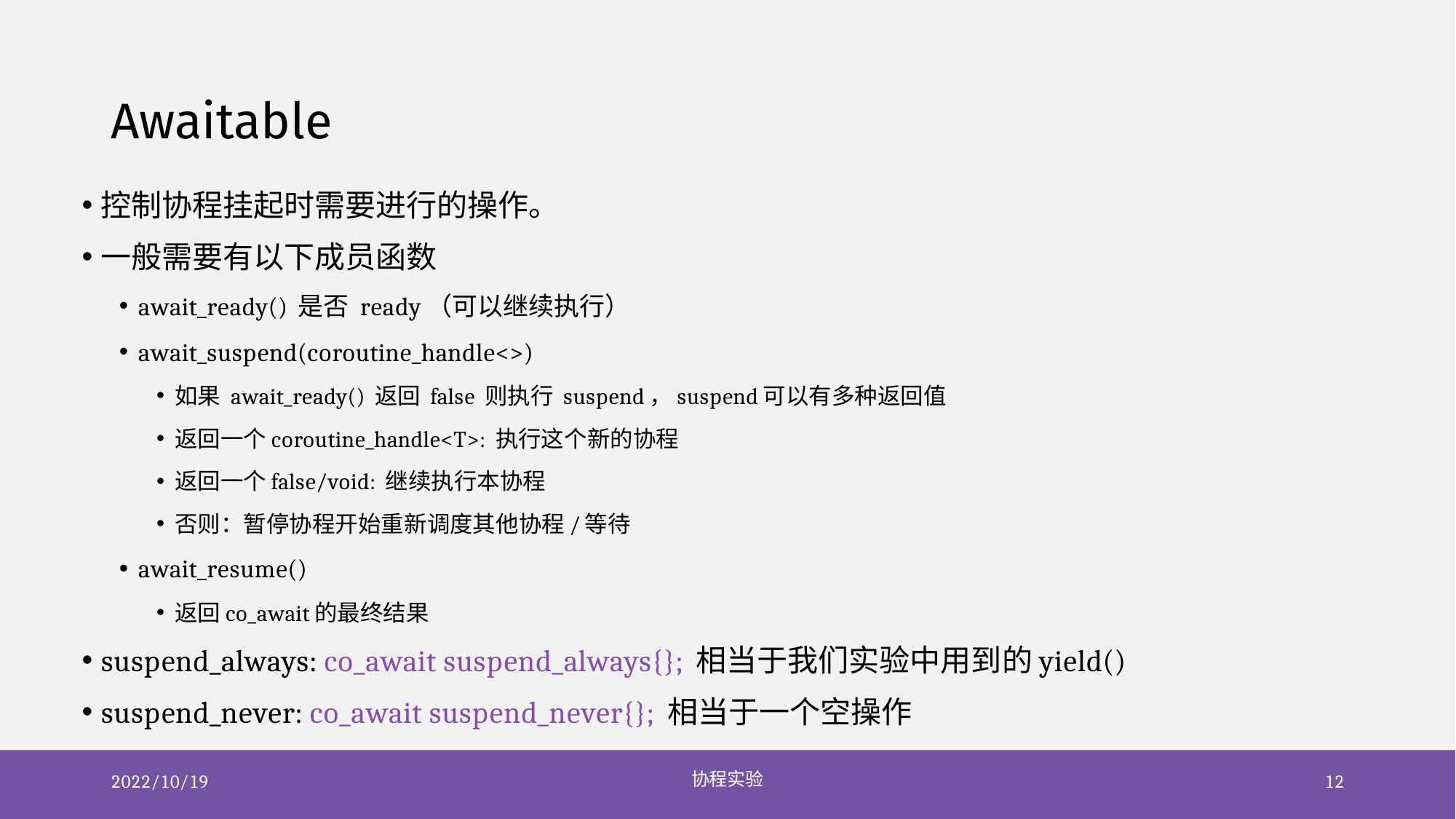

# Awaitable
控制协程挂起时需要进行的操作。
一般需要有以下成员函数
await_ready() 是否 ready（可以继续执行）
await_suspend(coroutine_handle<>)
如果 await_ready() 返回 false 则执行 suspend，suspend可以有多种返回值
返回一个coroutine_handle<T>: 执行这个新的协程
返回一个false/void: 继续执行本协程
否则：暂停协程开始重新调度其他协程/等待
await_resume()
返回co_await的最终结果
suspend_always: co_await suspend_always{}; 相当于我们实验中用到的yield()
suspend_never: co_await suspend_never{}; 相当于一个空操作
2022/10/19
协程实验
12